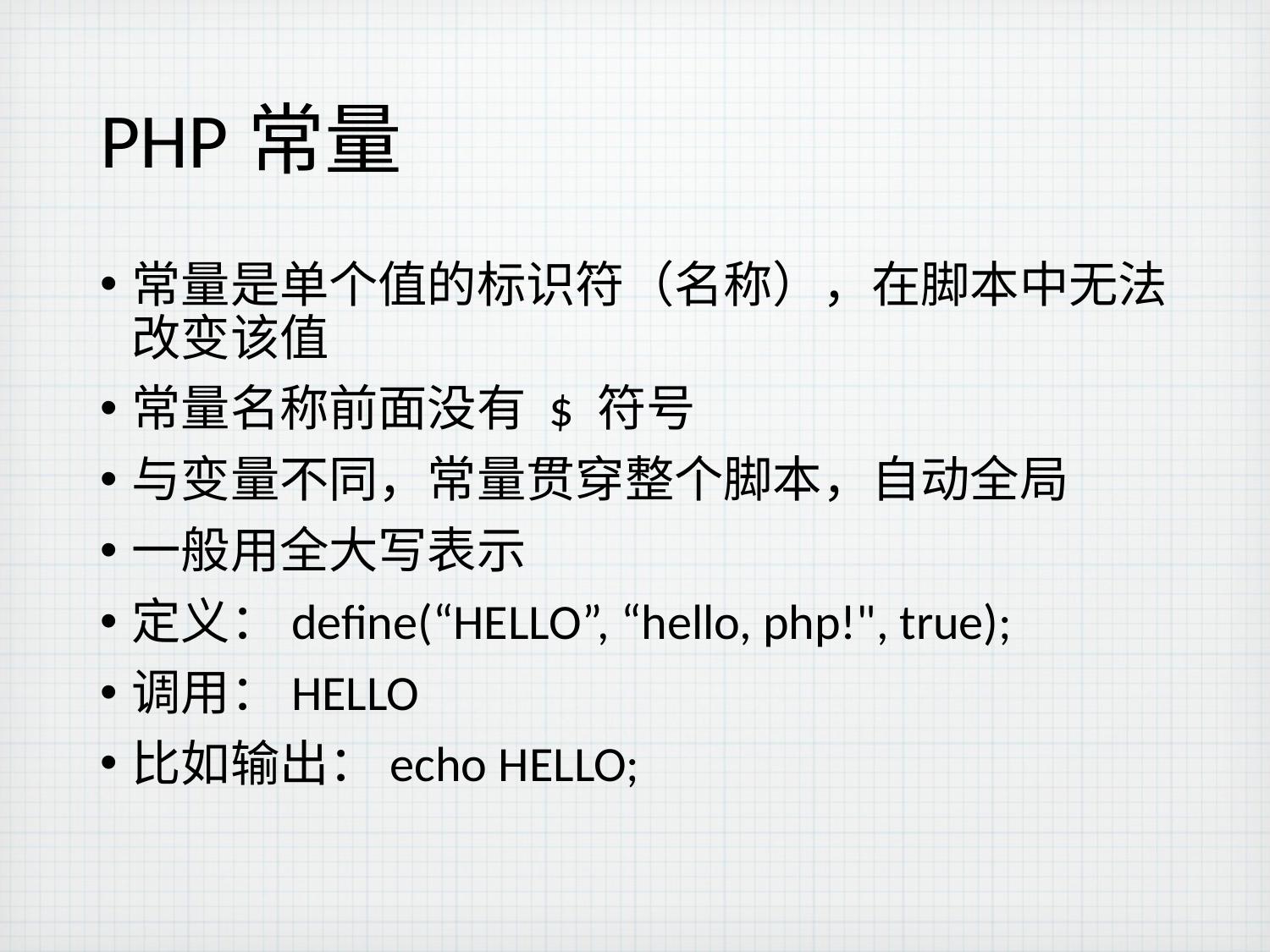

# PHP常量
常量是单个值的标识符（名称），在脚本中无法改变该值
常量名称前面没有 $ 符号
与变量不同，常量贯穿整个脚本，自动全局
一般用全大写表示
定义：define(“HELLO”, “hello, php!", true);
调用：HELLO
比如输出：echo HELLO;